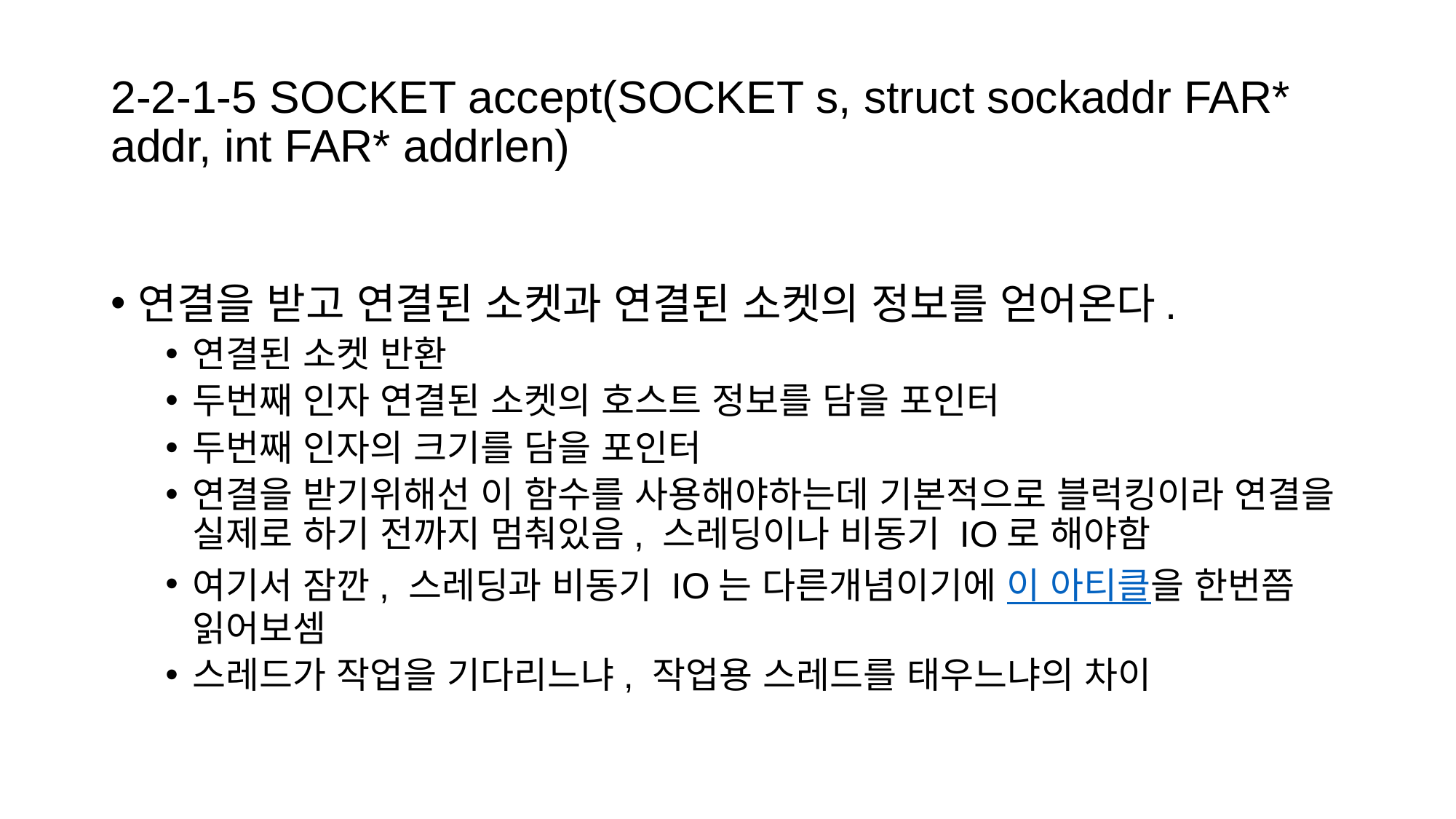

# 2-2-1-5 SOCKET accept(SOCKET s, struct sockaddr FAR* addr, int FAR* addrlen)

연결을 받고 연결된 소켓과 연결된 소켓의 정보를 얻어온다.
연결된 소켓 반환
두번째 인자 연결된 소켓의 호스트 정보를 담을 포인터
두번째 인자의 크기를 담을 포인터
연결을 받기위해선 이 함수를 사용해야하는데 기본적으로 블럭킹이라 연결을 실제로 하기 전까지 멈춰있음, 스레딩이나 비동기 IO로 해야함
여기서 잠깐, 스레딩과 비동기 IO는 다른개념이기에 이 아티클을 한번쯤 읽어보셈
스레드가 작업을 기다리느냐, 작업용 스레드를 태우느냐의 차이